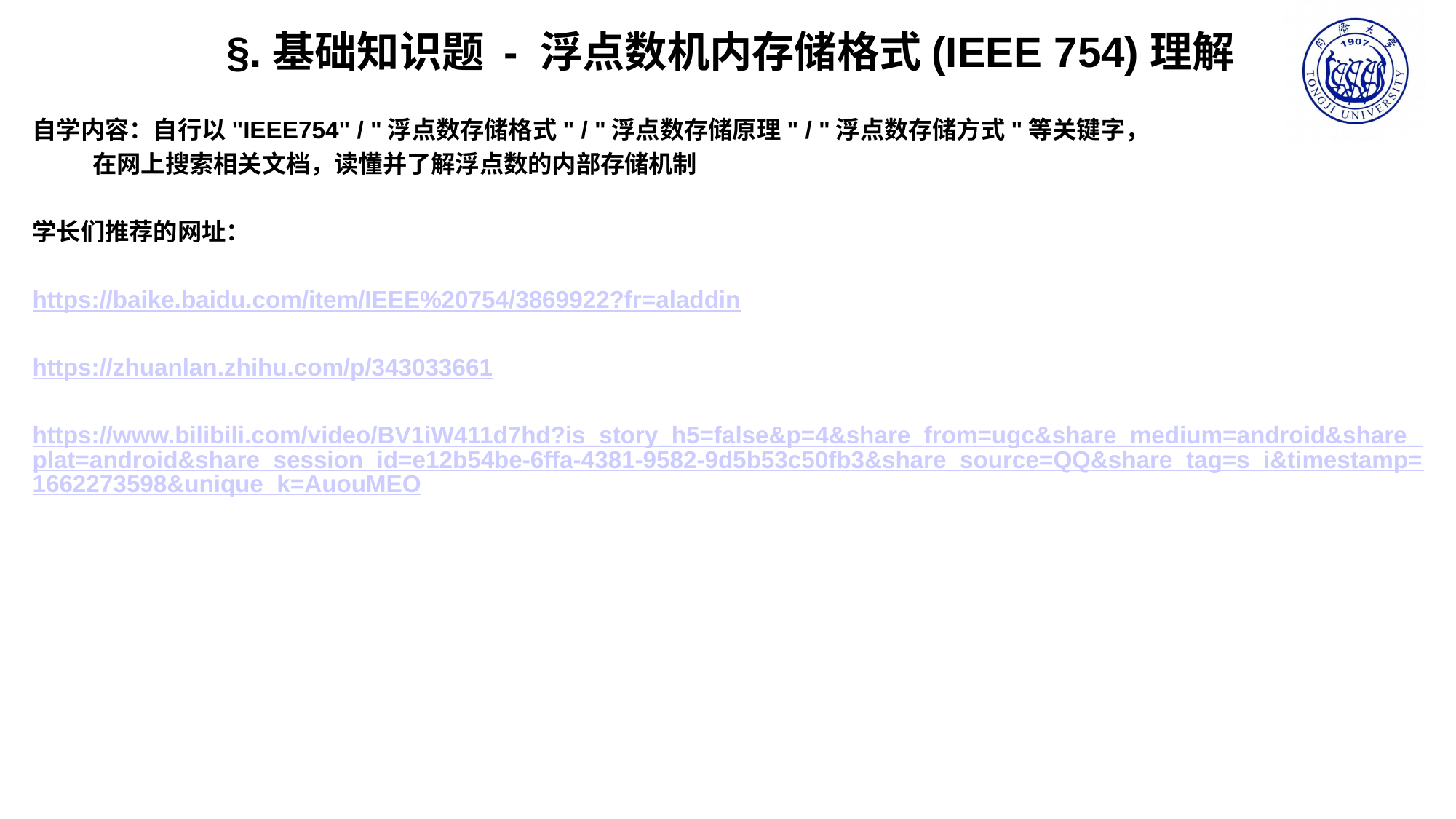

§.基础知识题 - 浮点数机内存储格式(IEEE 754)理解

自学内容：自行以"IEEE754" / "浮点数存储格式" / "浮点数存储原理" / "浮点数存储方式"等关键字，
          在网上搜索相关文档，读懂并了解浮点数的内部存储机制

学长们推荐的网址：

https://baike.baidu.com/item/IEEE%20754/3869922?fr=aladdin

https://zhuanlan.zhihu.com/p/343033661

https://www.bilibili.com/video/BV1iW411d7hd?is_story_h5=false&p=4&share_from=ugc&share_medium=android&share_plat=android&share_session_id=e12b54be-6ffa-4381-9582-9d5b53c50fb3&share_source=QQ&share_tag=s_i&timestamp=1662273598&unique_k=AuouMEO